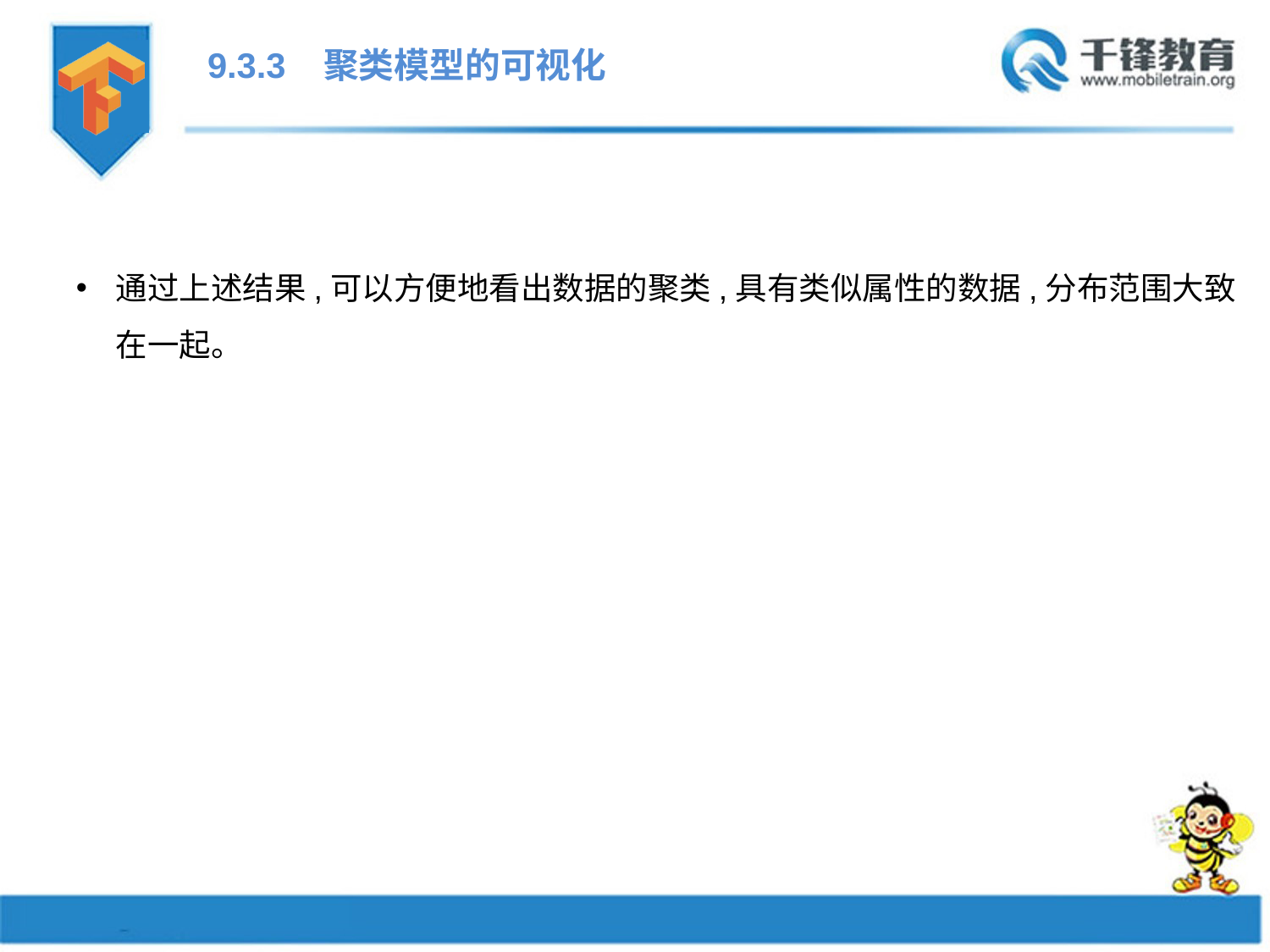

9.3.3   聚类模型的可视化
通过上述结果,可以方便地看出数据的聚类,具有类似属性的数据,分布范围大致在一起。